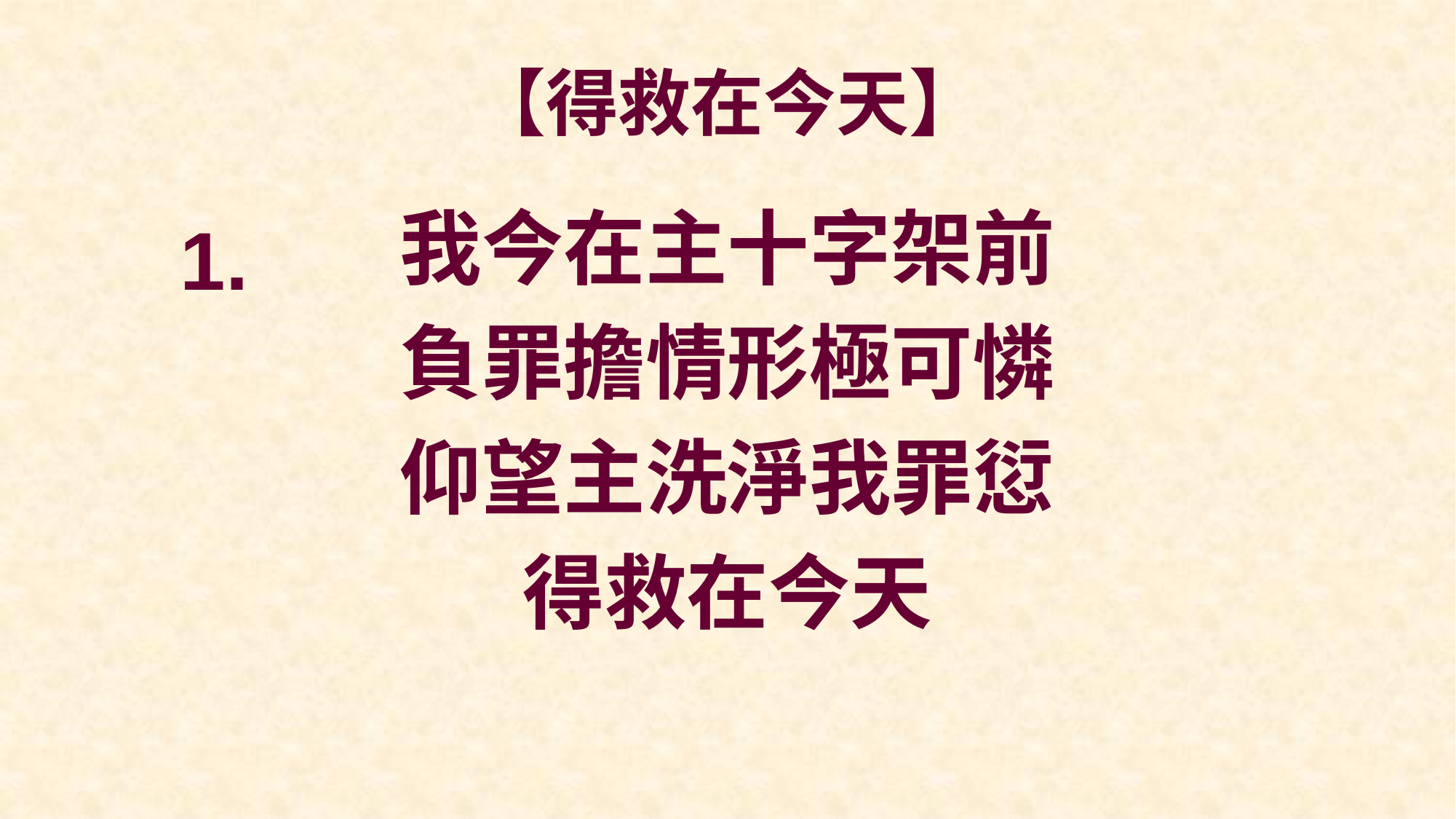

# 【得救在今天】
我今在主十字架前
負罪擔情形極可憐
仰望主洗淨我罪愆
得救在今天
1.